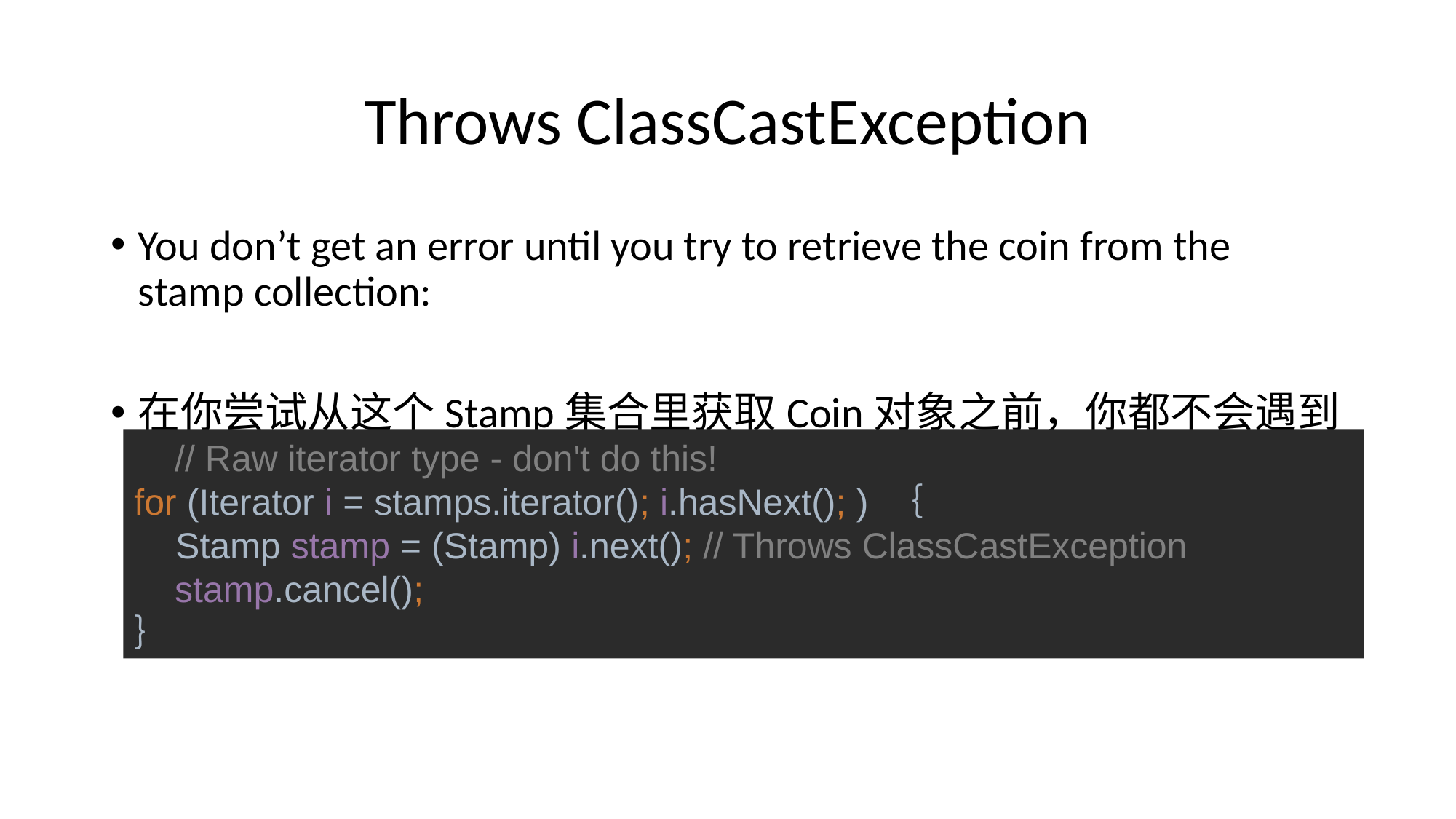

# Throws ClassCastException
You don’t get an error until you try to retrieve the coin from the stamp collection:

在你尝试从这个Stamp集合里获取Coin对象之前，你都不会遇到程序错误：

    // Raw iterator type - don't do this!
for (Iterator i = stamps.iterator(); i.hasNext(); ) ｛
    Stamp stamp = (Stamp) i.next(); // Throws ClassCastException
    stamp.cancel();
｝